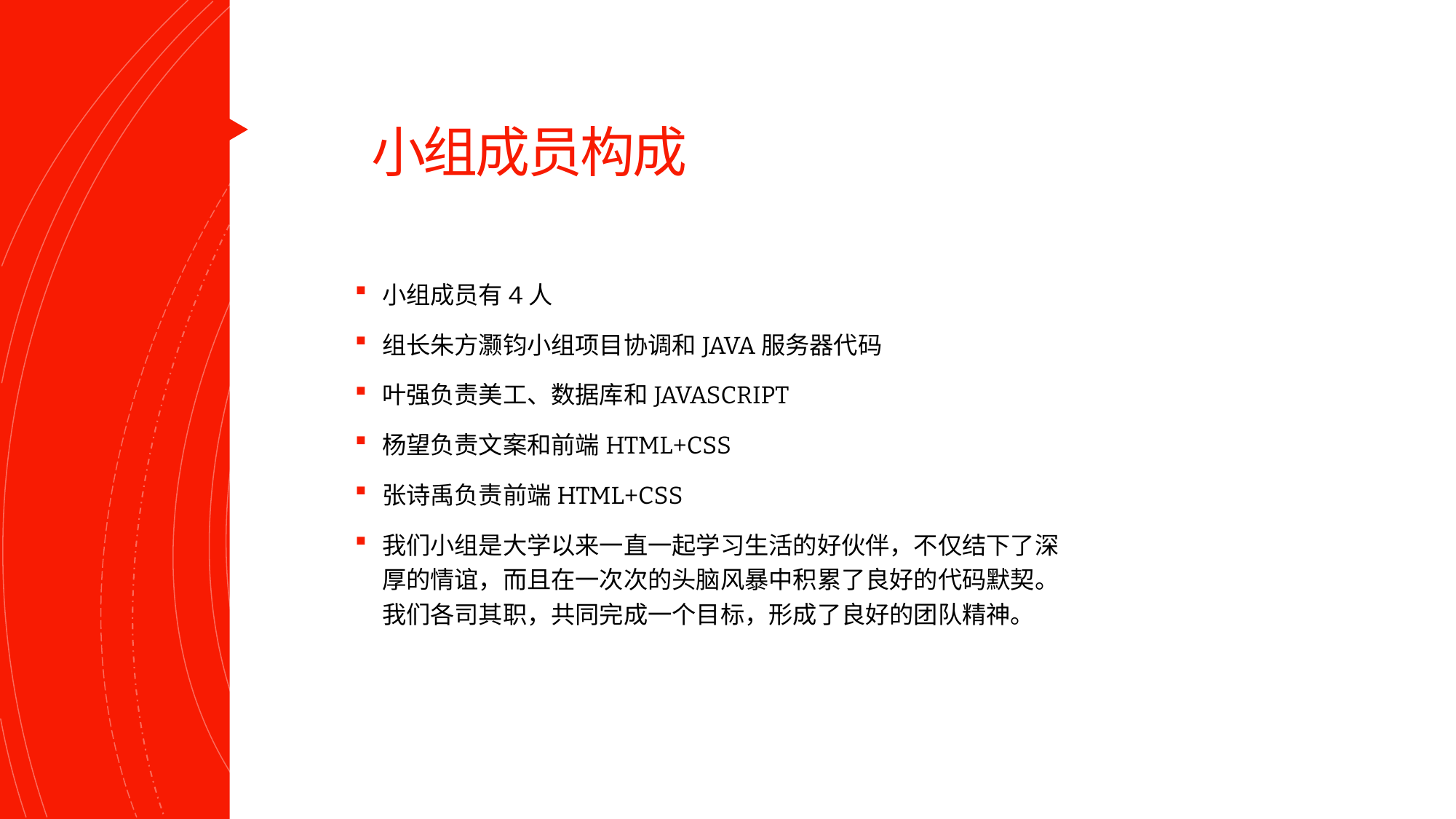

# 小组成员构成

小组成员有4人
组长朱方灏钧小组项目协调和JAVA服务器代码
叶强负责美工、数据库和JAVASCRIPT
杨望负责文案和前端HTML+CSS
张诗禹负责前端HTML+CSS
我们小组是大学以来一直一起学习生活的好伙伴，不仅结下了深厚的情谊，而且在一次次的头脑风暴中积累了良好的代码默契。我们各司其职，共同完成一个目标，形成了良好的团队精神。